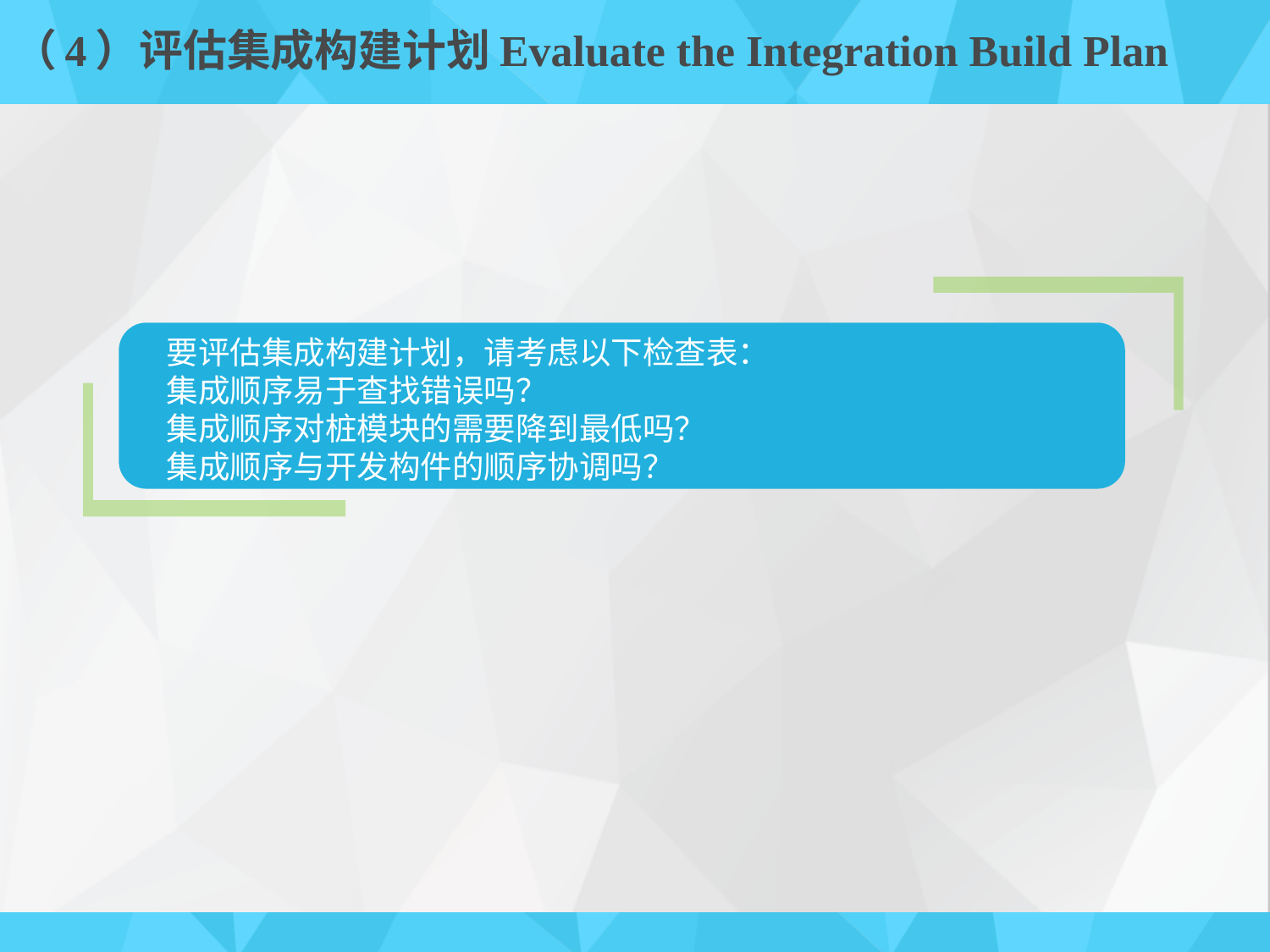

# （4）评估集成构建计划Evaluate the Integration Build Plan

   要评估集成构建计划，请考虑以下检查表：
   集成顺序易于查找错误吗？
   集成顺序对桩模块的需要降到最低吗？
   集成顺序与开发构件的顺序协调吗？